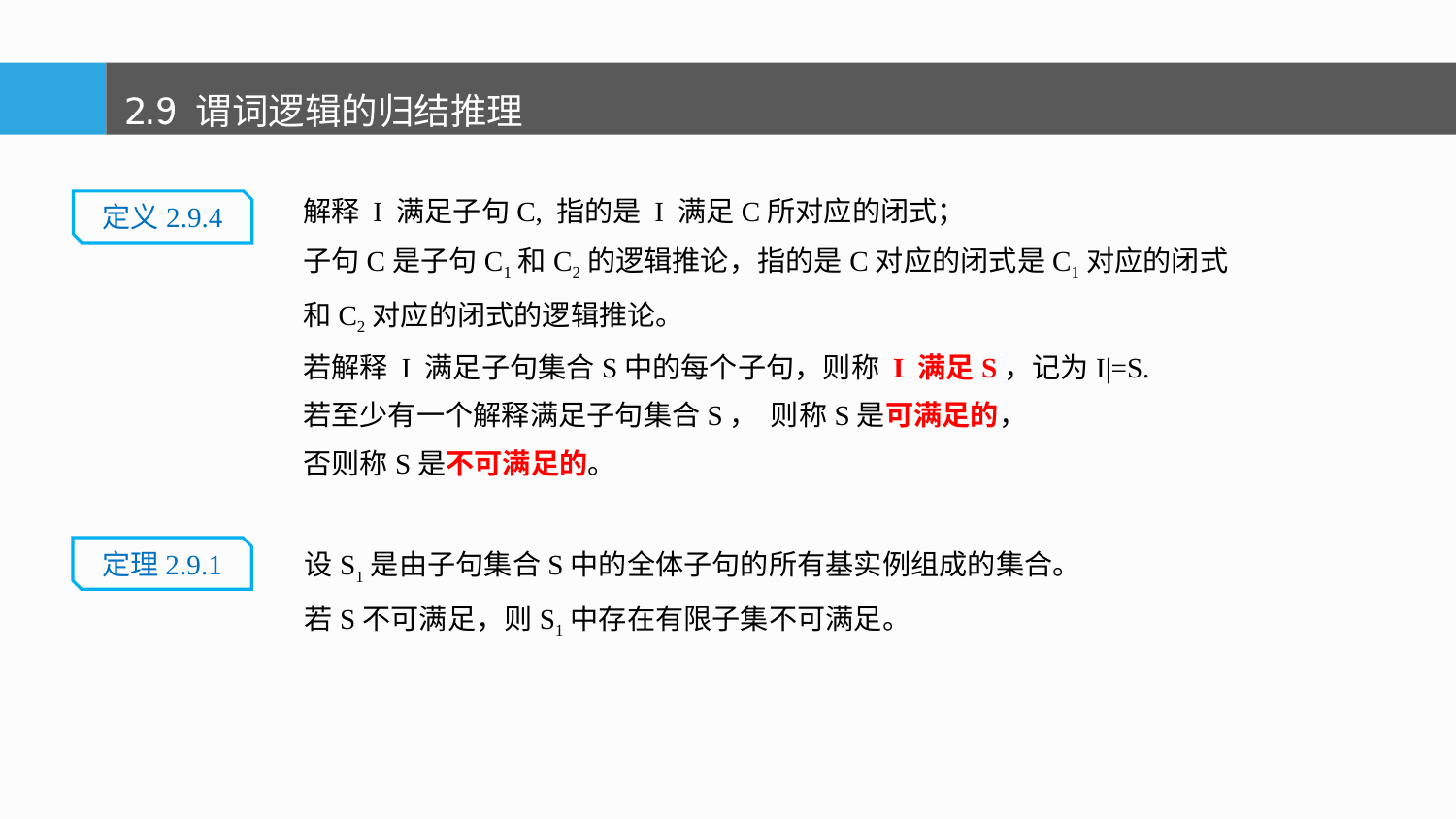

2.9 谓词逻辑的归结推理

解释 I 满足子句C, 指的是 I 满足C所对应的闭式；
子句C是子句C1和C2的逻辑推论，指的是C对应的闭式是C1对应的闭式
和C2对应的闭式的逻辑推论。
若解释 I 满足子句集合S中的每个子句，则称 I 满足S，记为I|=S.
若至少有一个解释满足子句集合S，  则称S是可满足的，
否则称S是不可满足的。
定义2.9.4
设S1是由子句集合S中的全体子句的所有基实例组成的集合。
若S不可满足，则S1中存在有限子集不可满足。
定理2.9.1